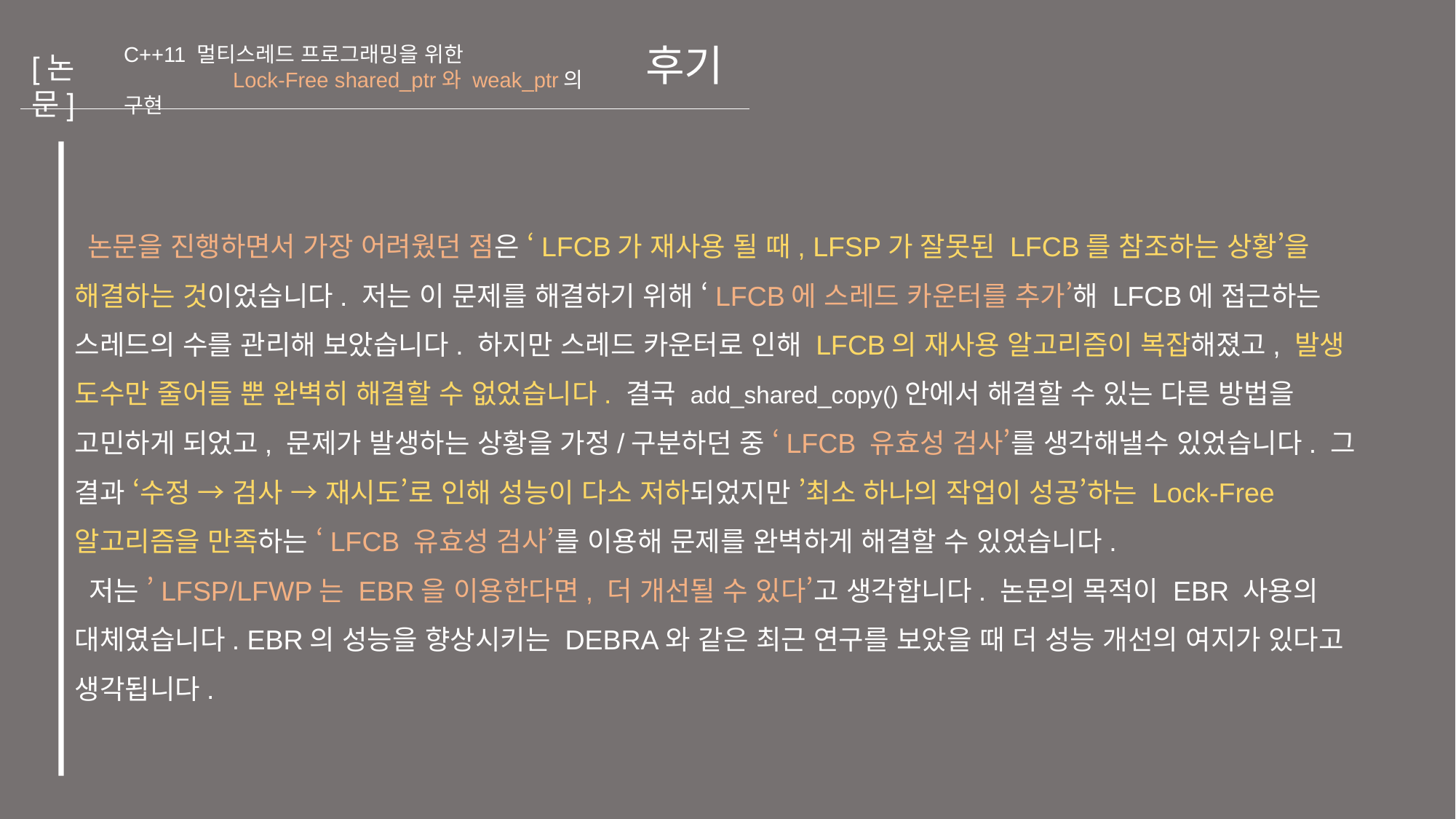

# 후기
C++11 멀티스레드 프로그래밍을 위한
	Lock-Free shared_ptr와 weak_ptr의 구현
[논문]
 논문을 진행하면서 가장 어려웠던 점은 ‘LFCB가 재사용 될 때, LFSP가 잘못된 LFCB를 참조하는 상황’을 해결하는 것이었습니다. 저는 이 문제를 해결하기 위해 ‘LFCB에 스레드 카운터를 추가’해 LFCB에 접근하는 스레드의 수를 관리해 보았습니다. 하지만 스레드 카운터로 인해 LFCB의 재사용 알고리즘이 복잡해졌고, 발생 도수만 줄어들 뿐 완벽히 해결할 수 없었습니다. 결국 add_shared_copy()안에서 해결할 수 있는 다른 방법을 고민하게 되었고, 문제가 발생하는 상황을 가정/구분하던 중 ‘LFCB 유효성 검사’를 생각해낼수 있었습니다. 그 결과 ‘수정 → 검사 → 재시도’로 인해 성능이 다소 저하되었지만 ’최소 하나의 작업이 성공’하는 Lock-Free 알고리즘을 만족하는 ‘LFCB 유효성 검사’를 이용해 문제를 완벽하게 해결할 수 있었습니다.
 저는 ’LFSP/LFWP는 EBR을 이용한다면, 더 개선될 수 있다’고 생각합니다. 논문의 목적이 EBR 사용의 대체였습니다. EBR의 성능을 향상시키는 DEBRA와 같은 최근 연구를 보았을 때 더 성능 개선의 여지가 있다고 생각됩니다.